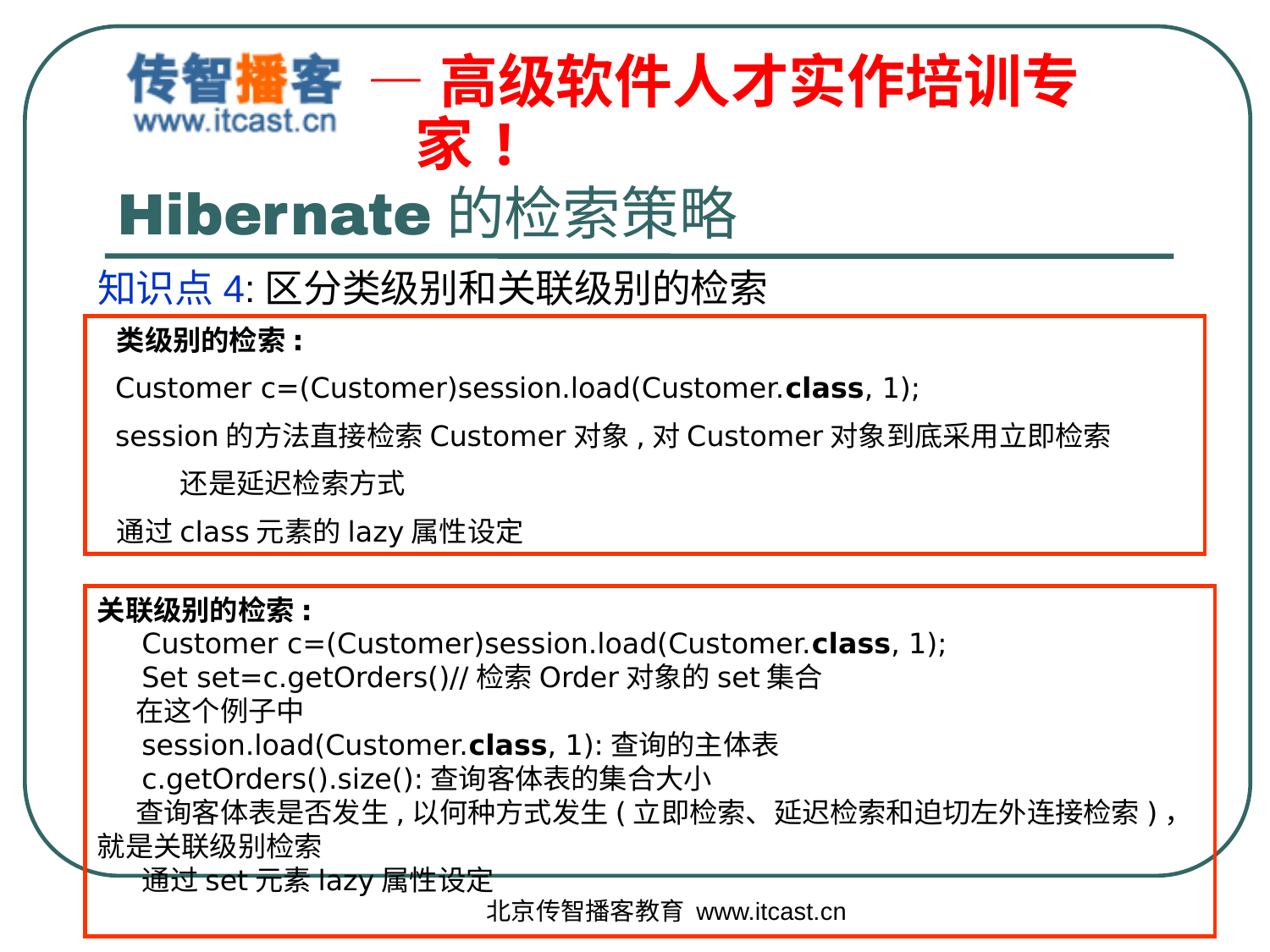

# Hibernate的检索策略
知识点4:区分类级别和关联级别的检索
  类级别的检索:
  Customer c=(Customer)session.load(Customer.class, 1);
  session的方法直接检索Customer对象,对Customer对象到底采用立即检索
            还是延迟检索方式
  通过class元素的lazy属性设定
关联级别的检索:
     Customer c=(Customer)session.load(Customer.class, 1);
     Set set=c.getOrders()//检索Order对象的set集合
     在这个例子中
     session.load(Customer.class, 1):查询的主体表
     c.getOrders().size():查询客体表的集合大小
     查询客体表是否发生,以何种方式发生(立即检索、延迟检索和迫切左外连接检索)，就是关联级别检索
      通过set元素lazy属性设定

北京传智播客教育 www.itcast.cn